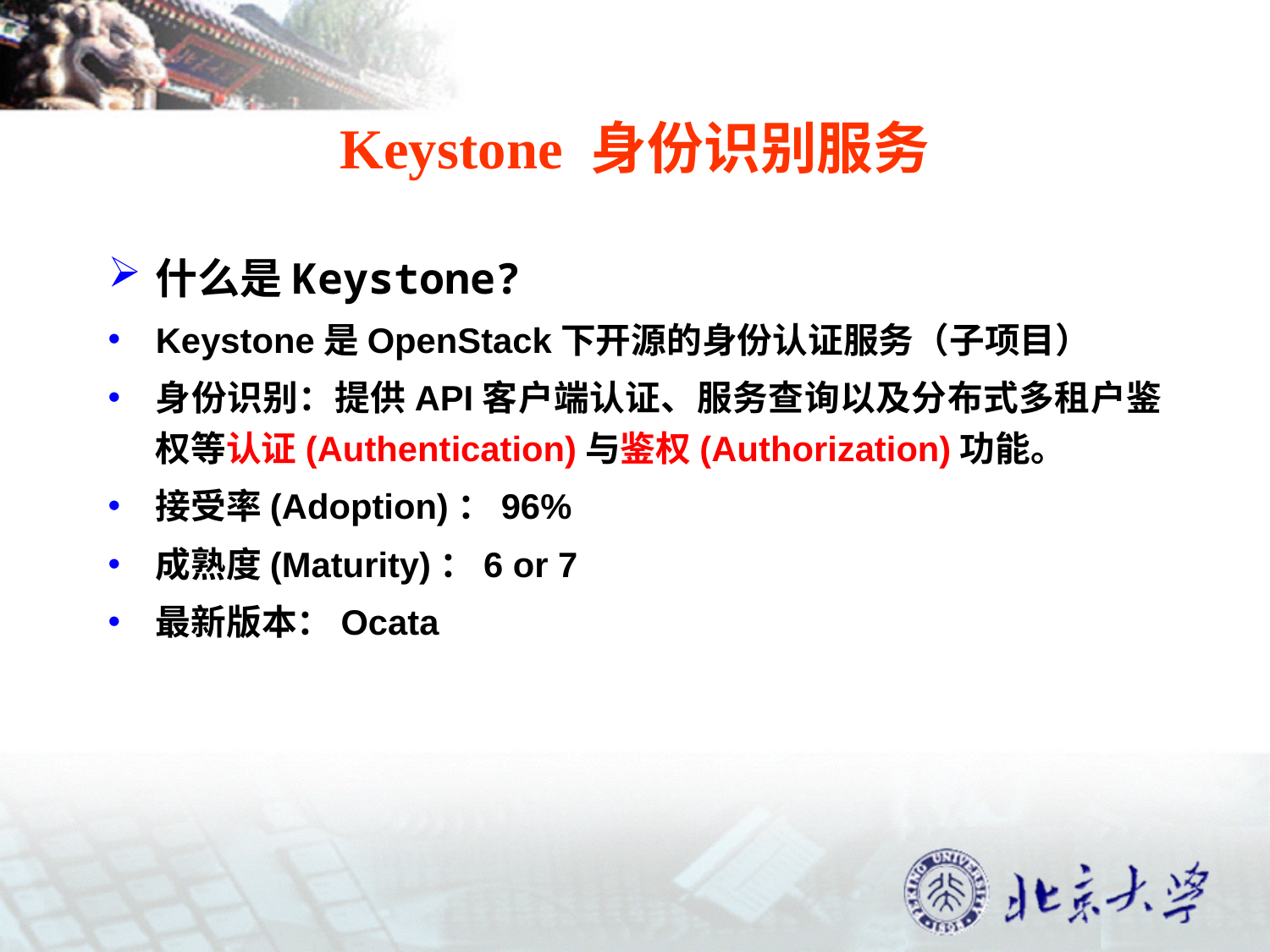

# Keystone 身份识别服务
什么是Keystone?
Keystone是OpenStack下开源的身份认证服务（子项目）
身份识别：提供API客户端认证、服务查询以及分布式多租户鉴权等认证(Authentication)与鉴权(Authorization)功能。
接受率(Adoption)：96%
成熟度(Maturity)：6 or 7
最新版本：Ocata